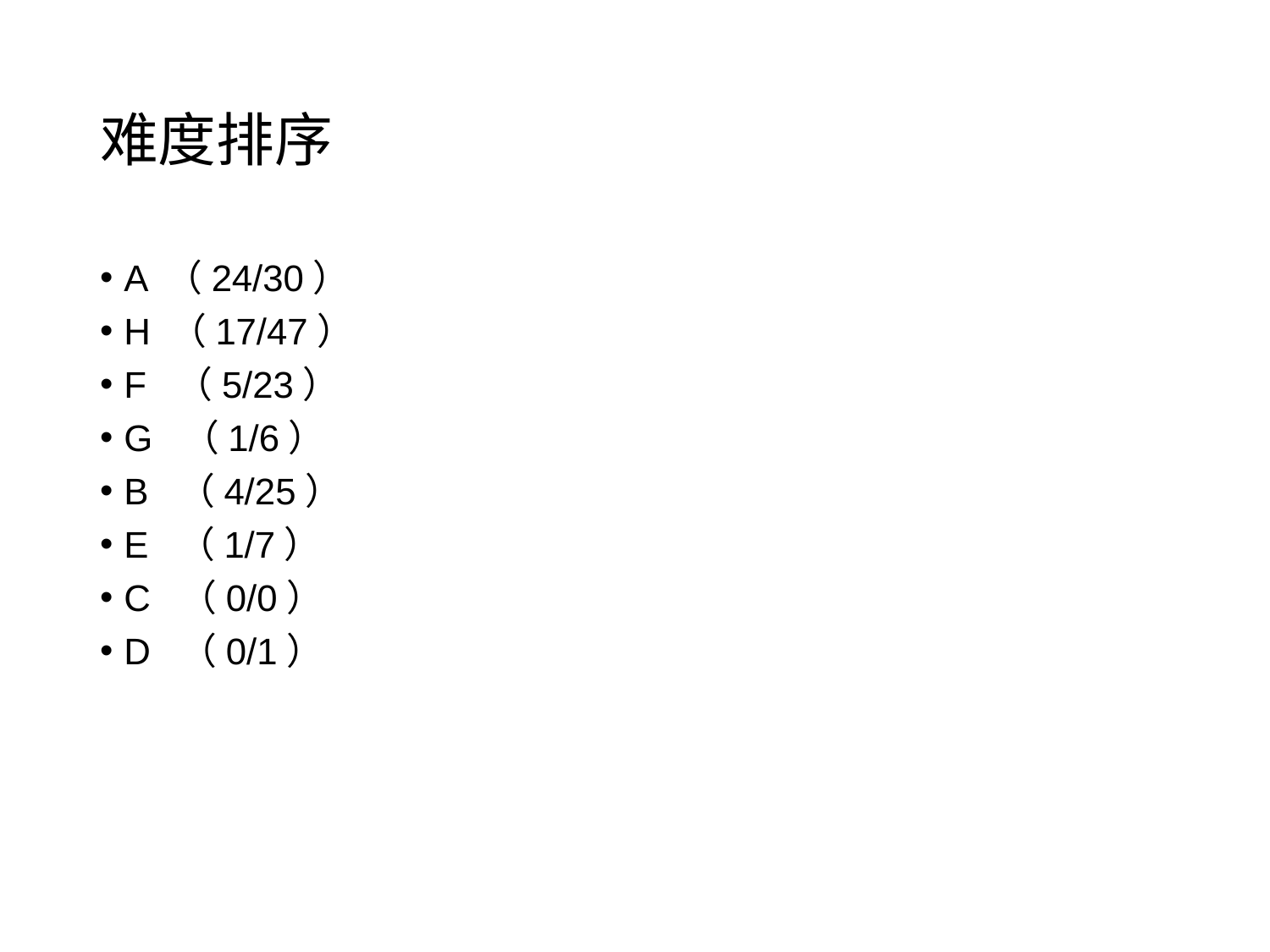

# 难度排序
A （24/30）
H （17/47）
F  （5/23）
G  （1/6）
B  （4/25）
E  （1/7）
C  （0/0）
D  （0/1）